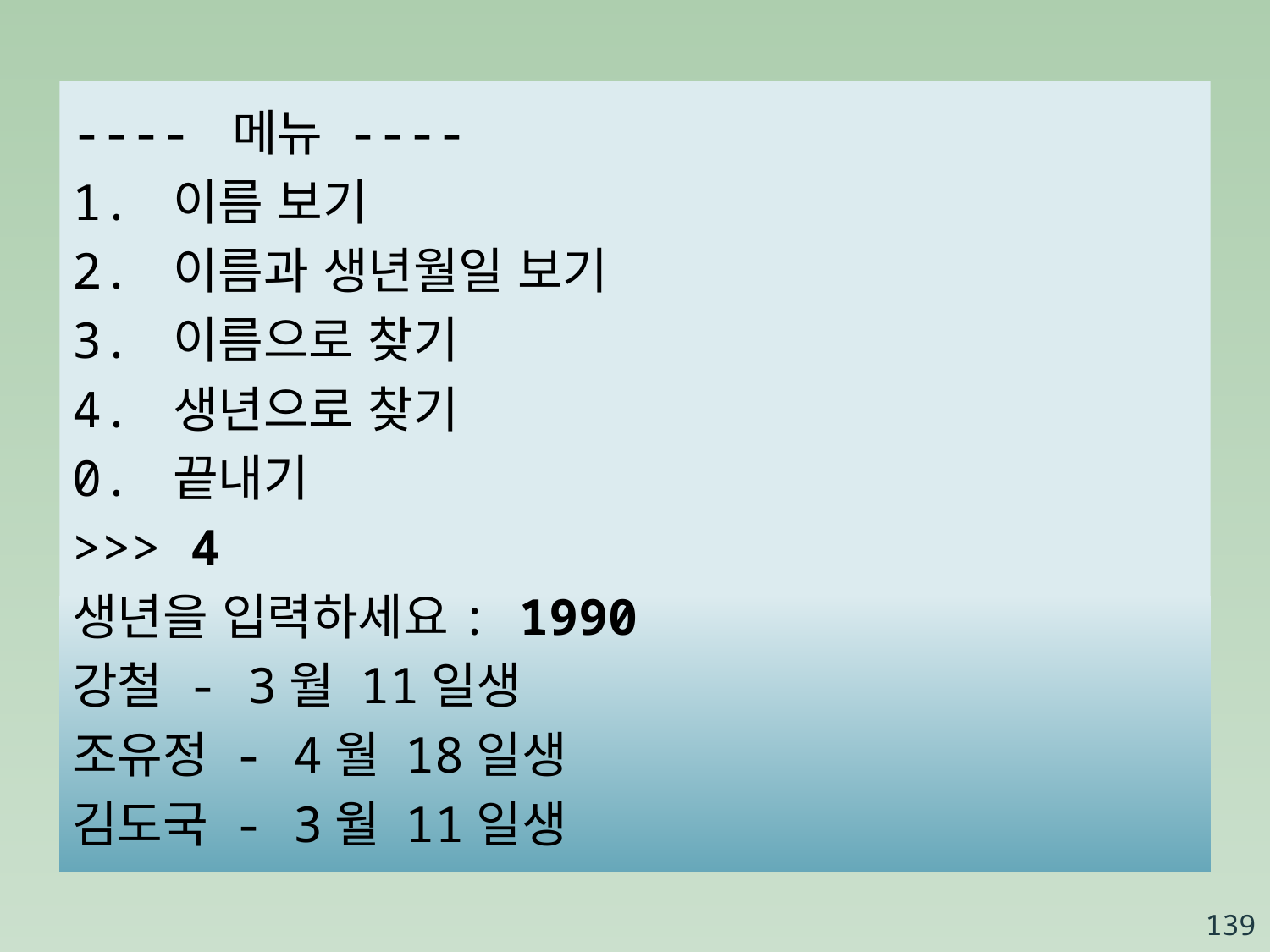

---- 메뉴 ----
1. 이름 보기
2. 이름과 생년월일 보기
3. 이름으로 찾기
4. 생년으로 찾기
0. 끝내기
>>> 4
생년을 입력하세요: 1990
강철 - 3월 11일생
조유정 - 4월 18일생
김도국 - 3월 11일생
139